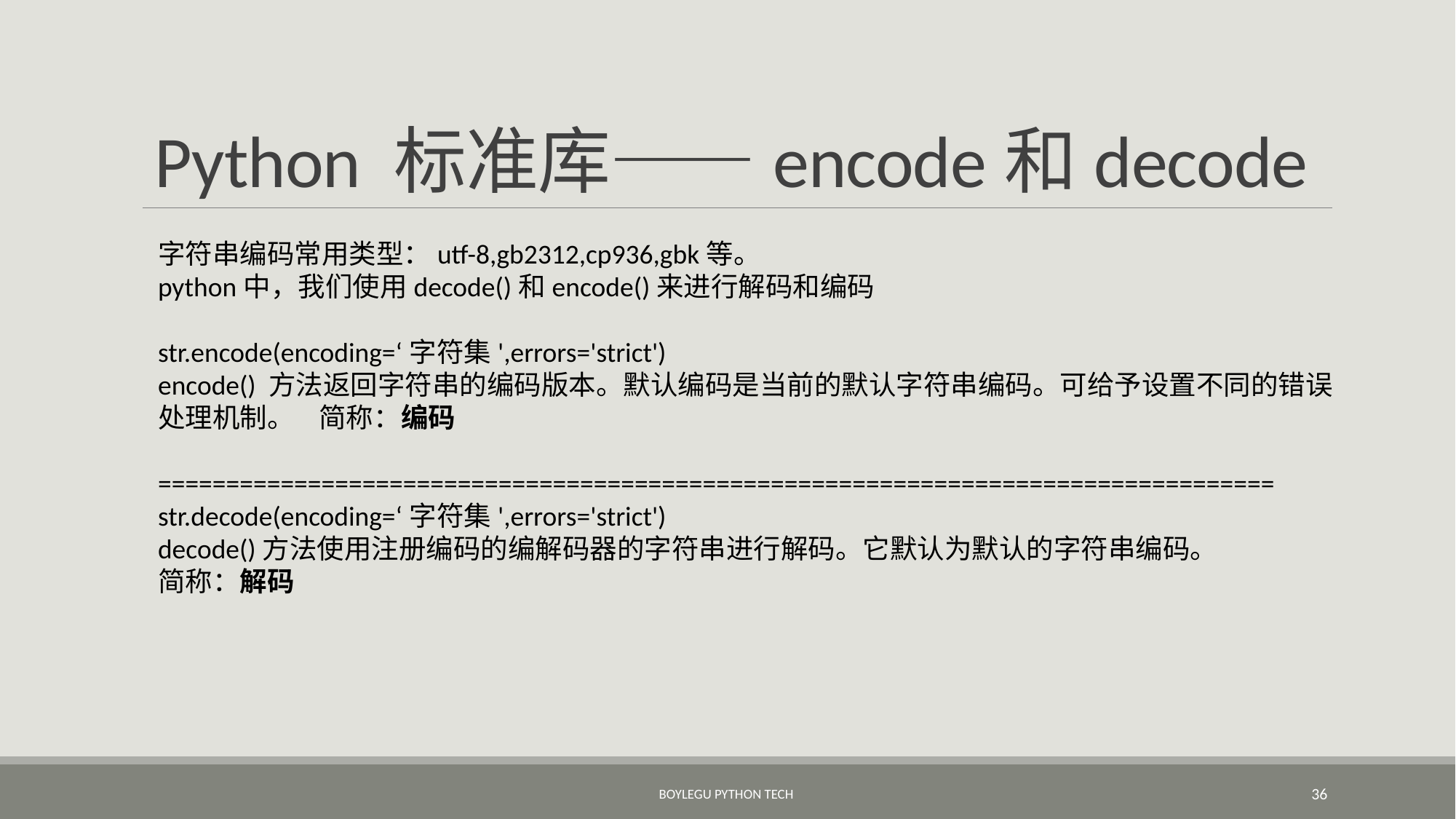

# Python 标准库——encode和decode

字符串编码常用类型：utf-8,gb2312,cp936,gbk等。
python中，我们使用decode()和encode()来进行解码和编码

str.encode(encoding=‘字符集',errors='strict')
encode() 方法返回字符串的编码版本。默认编码是当前的默认字符串编码。可给予设置不同的错误处理机制。    简称：编码

==================================================================================
str.decode(encoding=‘字符集',errors='strict')
decode()方法使用注册编码的编解码器的字符串进行解码。它默认为默认的字符串编码。
简称：解码

BoyleGu Python Tech
36